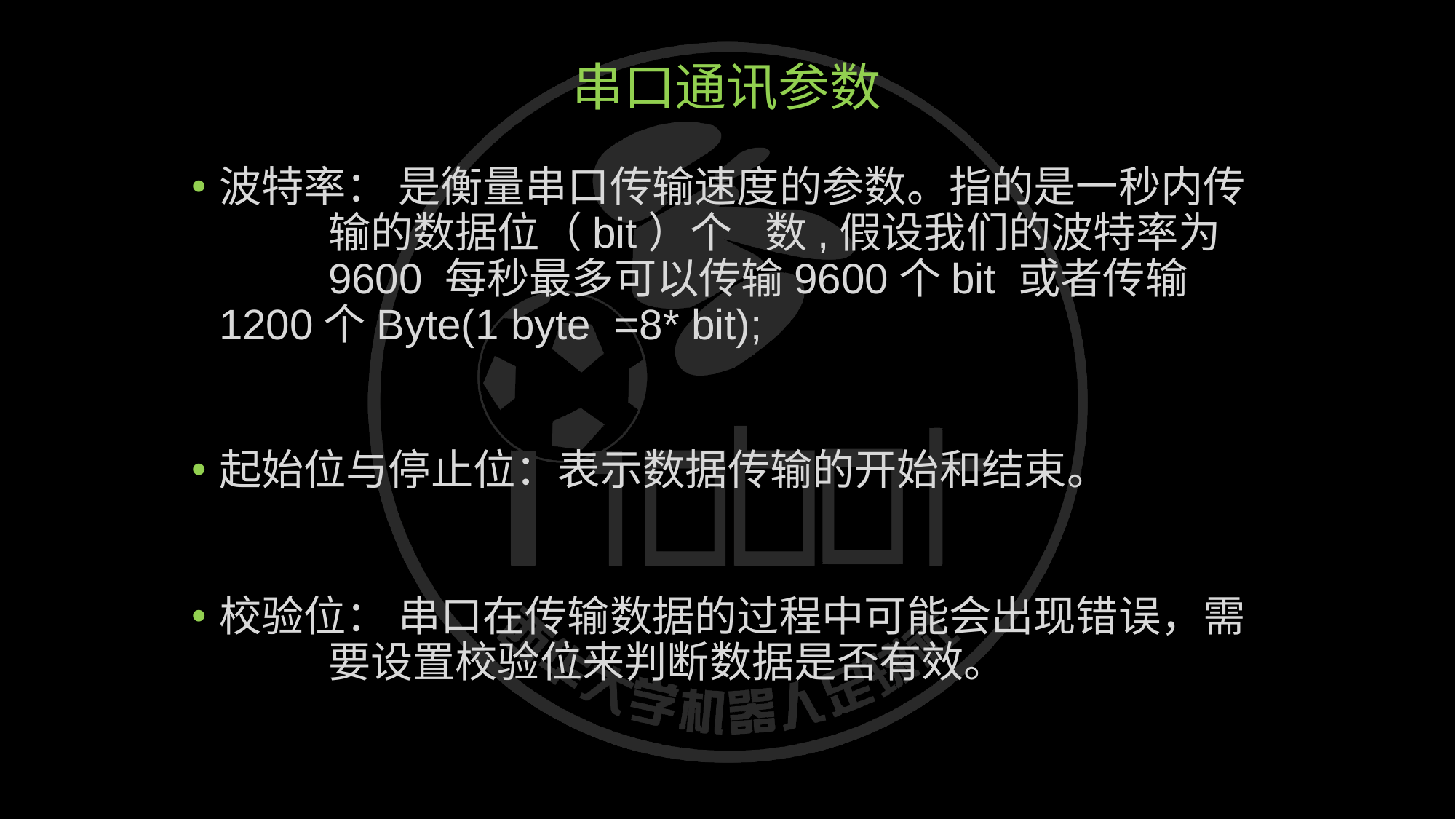

# 串口通讯参数
波特率： 是衡量串口传输速度的参数。指的是一秒内传	输的数据位（bit）个	数,假设我们的波特率为	9600 每秒最多可以传输9600个bit 或者传输	1200个Byte(1 byte  =8* bit);

起始位与停止位：表示数据传输的开始和结束。

校验位： 串口在传输数据的过程中可能会出现错误，需	要设置校验位来判断数据是否有效。